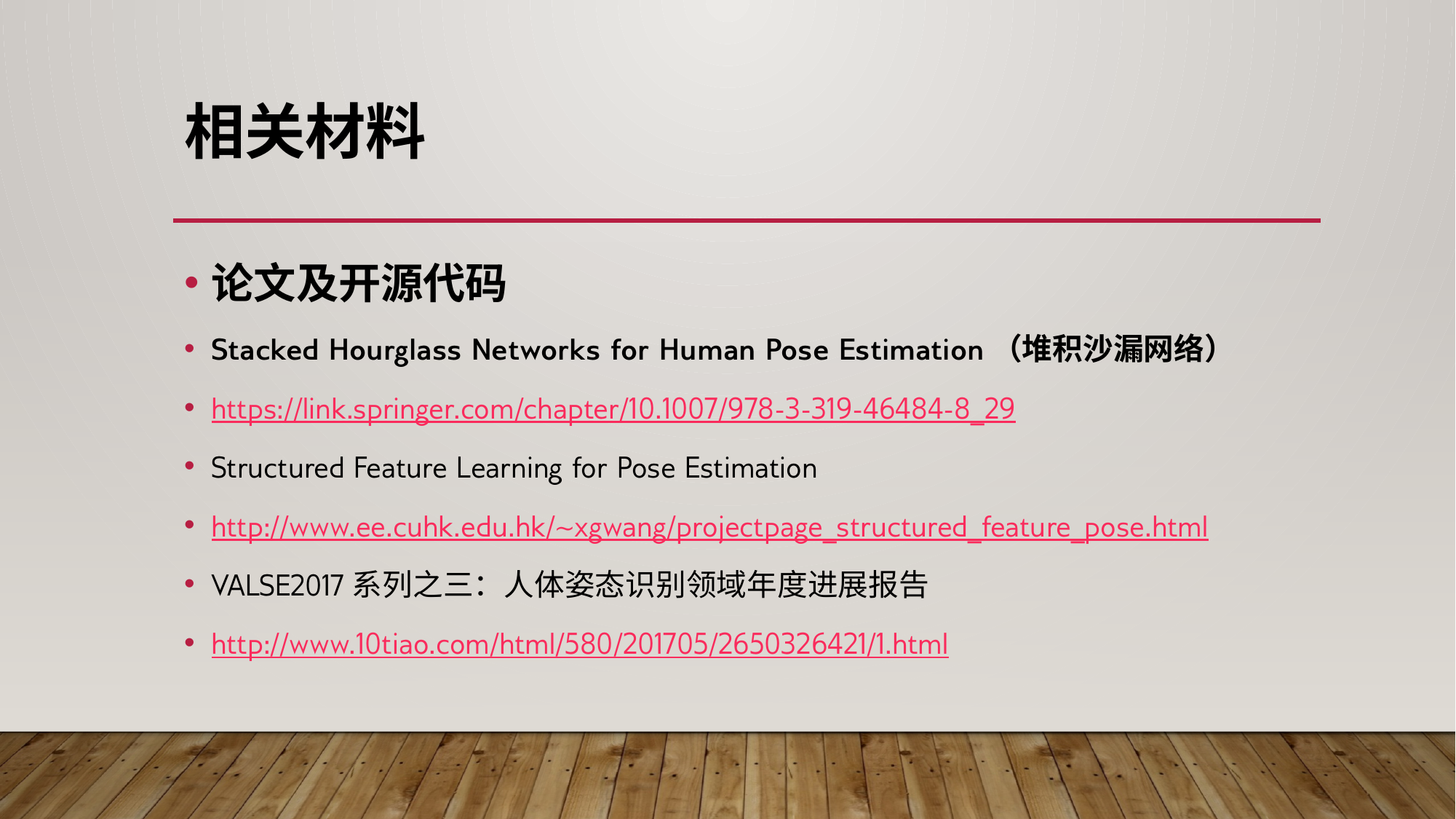

# 相关材料
论文及开源代码
Stacked Hourglass Networks for Human Pose Estimation（堆积沙漏网络）
https://link.springer.com/chapter/10.1007/978-3-319-46484-8_29
Structured Feature Learning for Pose Estimation
http://www.ee.cuhk.edu.hk/~xgwang/projectpage_structured_feature_pose.html
VALSE2017系列之三：人体姿态识别领域年度进展报告
http://www.10tiao.com/html/580/201705/2650326421/1.html